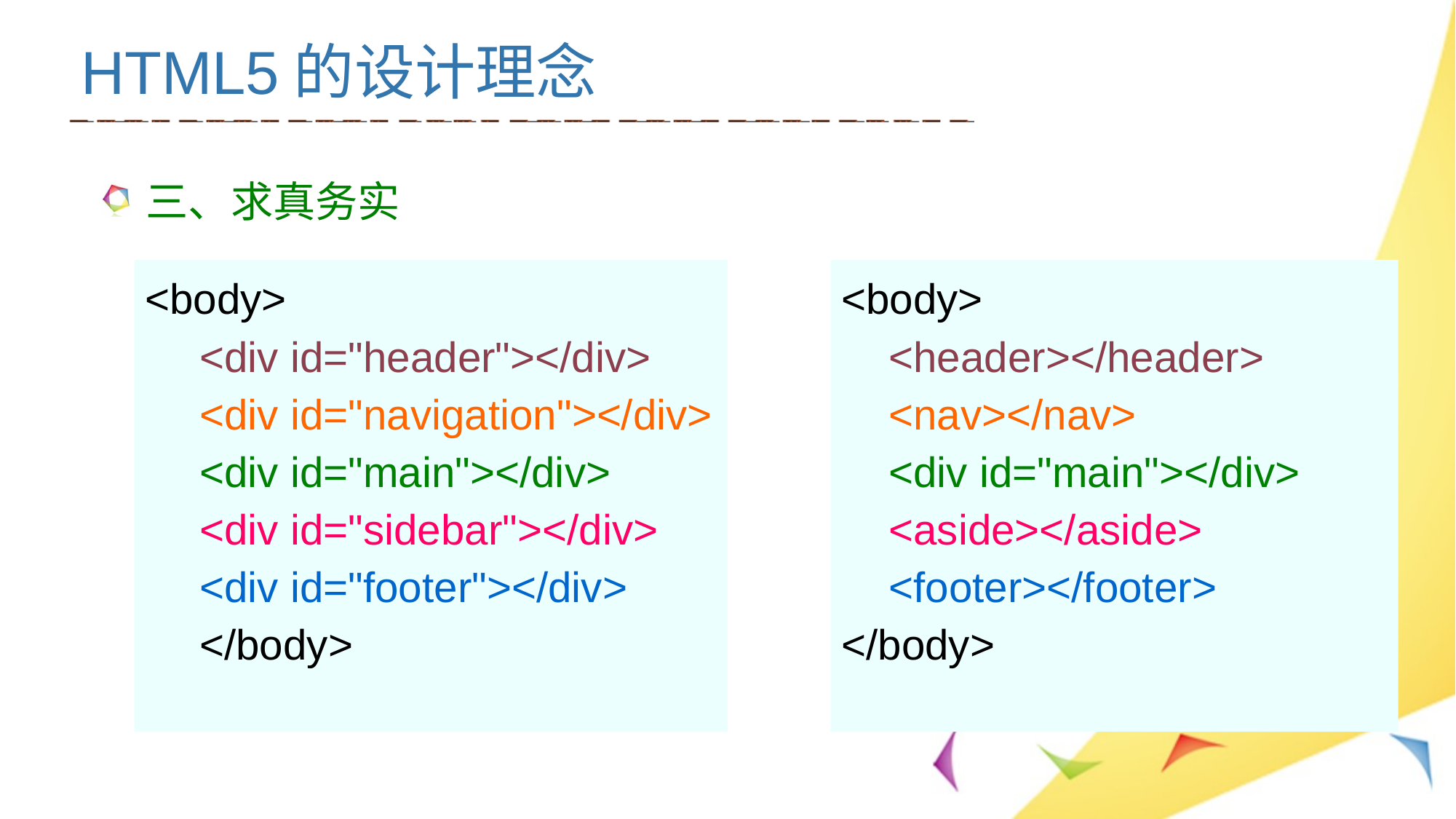

HTML5的设计理念
三、求真务实
<body>
<div id="header"></div>
<div id="navigation"></div>
<div id="main"></div>
<div id="sidebar"></div>
<div id="footer"></div>
</body>
<body>
    <header></header>
    <nav></nav>
    <div id="main"></div>
    <aside></aside>
    <footer></footer>
</body>